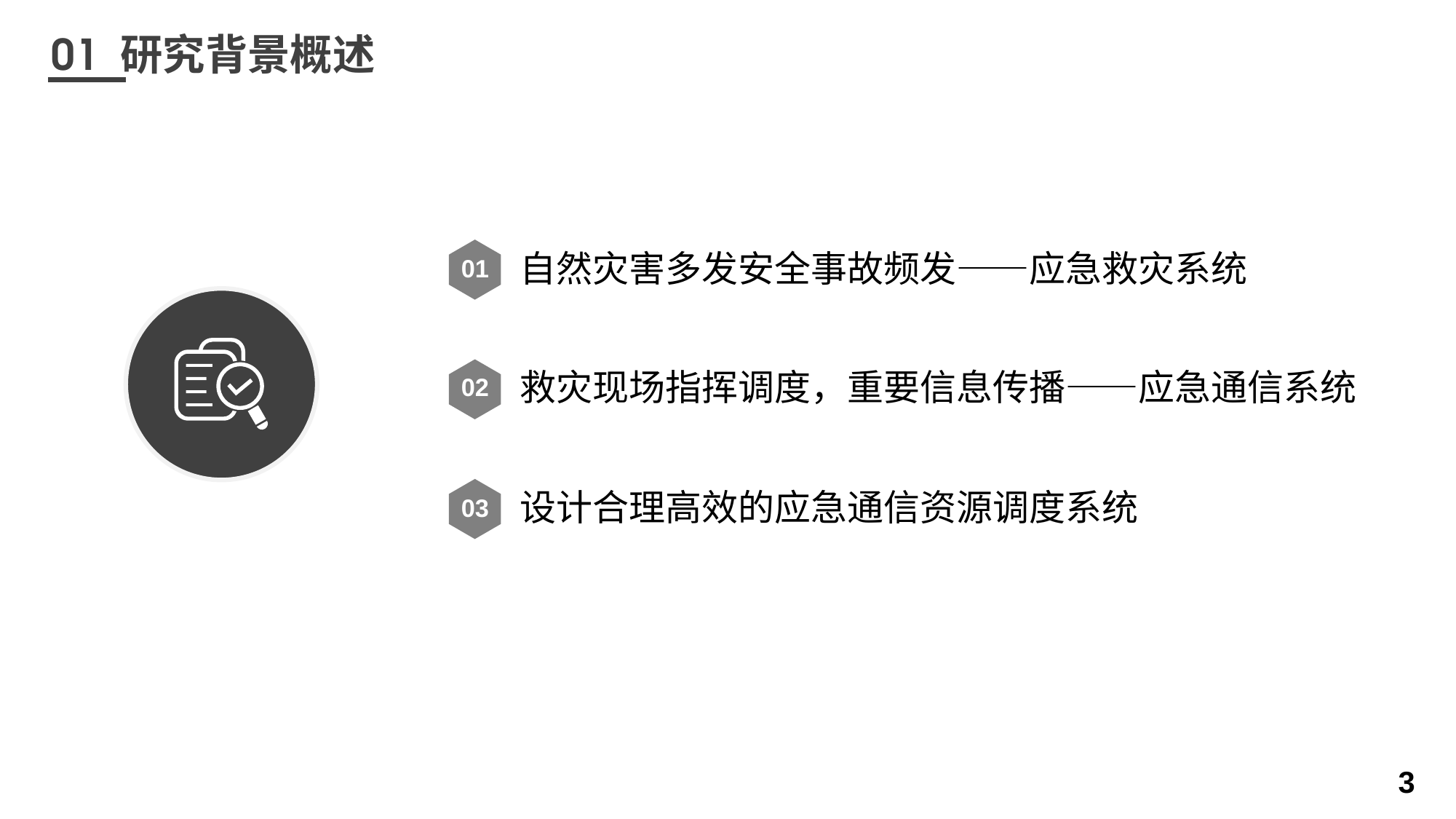

01 研究背景概述

01
自然灾害多发安全事故频发——应急救灾系统

02
救灾现场指挥调度，重要信息传播——应急通信系统

03
设计合理高效的应急通信资源调度系统
4
3